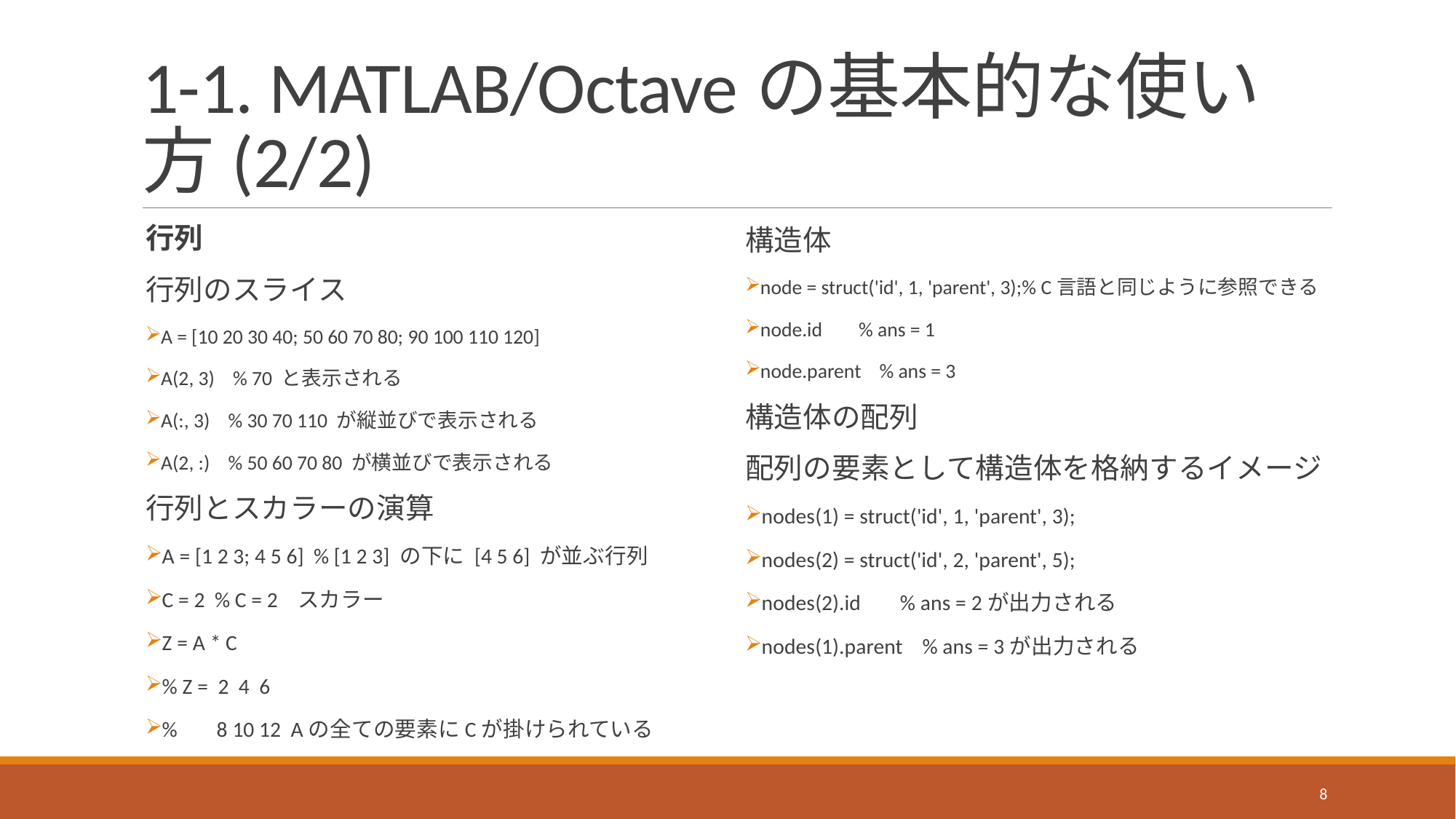

# 1-1. MATLAB/Octaveの基本的な使い方(2/2)
行列
行列のスライス
A = [10 20 30 40; 50 60 70 80; 90 100 110 120]
A(2, 3)    % 70 と表示される
A(:, 3)    % 30 70 110 が縦並びで表示される
A(2, :)    % 50 60 70 80 が横並びで表示される
行列とスカラーの演算
A = [1 2 3; 4 5 6]  % [1 2 3] の下に [4 5 6] が並ぶ行列
C = 2  % C = 2   スカラー
Z = A * C
% Z =  2  4  6
%        8 10 12  Aの全ての要素にCが掛けられている
構造体
node = struct('id', 1, 'parent', 3);% C言語と同じように参照できる
node.id        % ans = 1
node.parent    % ans = 3
構造体の配列
配列の要素として構造体を格納するイメージ
nodes(1) = struct('id', 1, 'parent', 3);
nodes(2) = struct('id', 2, 'parent', 5);
nodes(2).id        % ans = 2が出力される
nodes(1).parent    % ans = 3が出力される

8